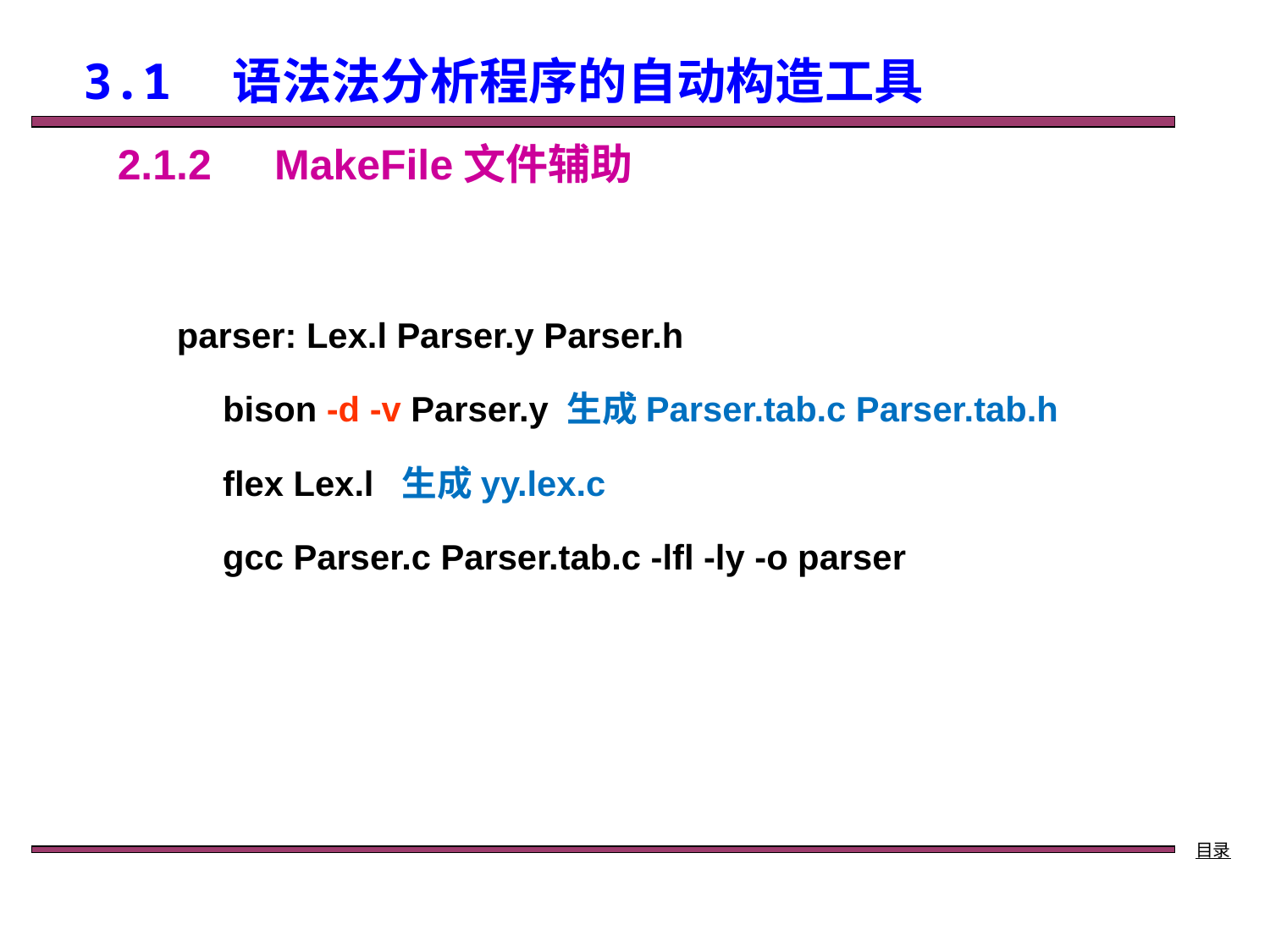

# 3.1　语法法分析程序的自动构造工具
2.1.2　MakeFile文件辅助
parser: Lex.l Parser.y Parser.h
	bison -d -v Parser.y 生成Parser.tab.c Parser.tab.h
	flex Lex.l  生成yy.lex.c
	gcc Parser.c Parser.tab.c -lfl -ly -o parser
目录
8